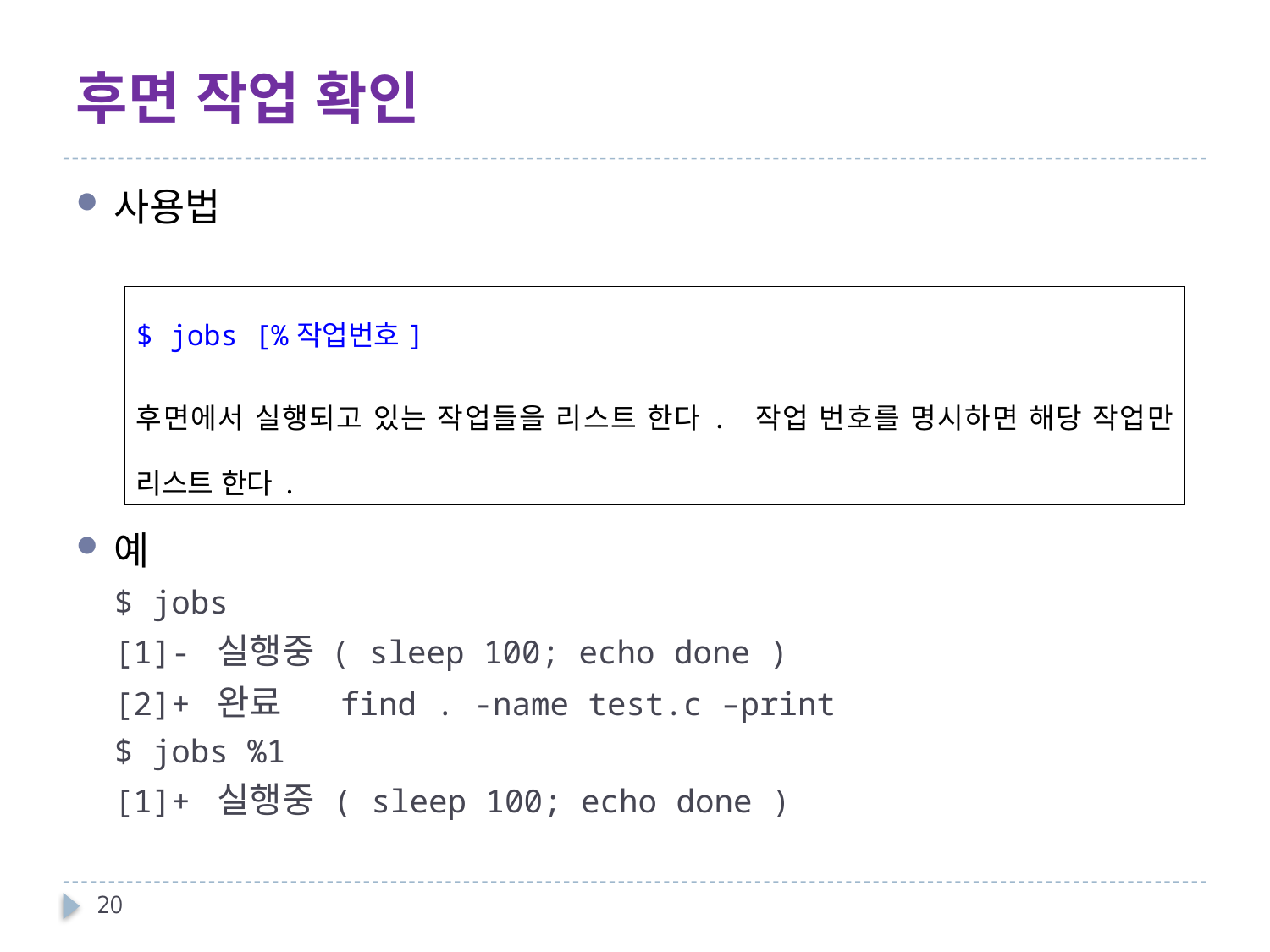

# 후면 작업 확인
사용법

예
$ jobs
[1]- 실행중 ( sleep 100; echo done )
[2]+ 완료     find . -name test.c –print
$ jobs %1
[1]+ 실행중 ( sleep 100; echo done )

| $ jobs [%작업번호] 후면에서 실행되고 있는 작업들을 리스트 한다. 작업 번호를 명시하면 해당 작업만 리스트 한다. |
| --- |
20